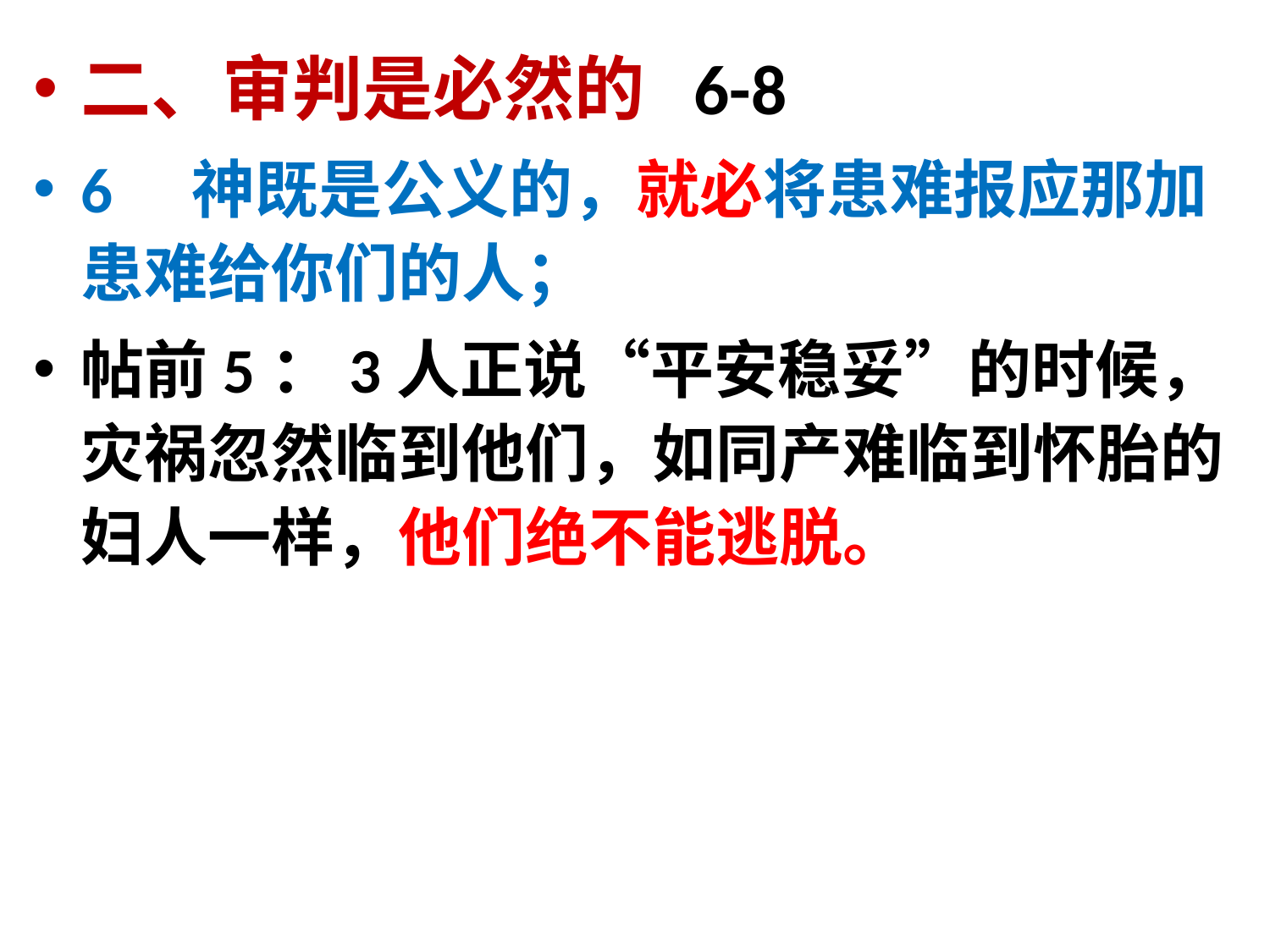

二、审判是必然的  6-8
6　神既是公义的，就必将患难报应那加患难给你们的人；
帖前5：3人正说“平安稳妥”的时候，灾祸忽然临到他们，如同产难临到怀胎的妇人一样，他们绝不能逃脱。